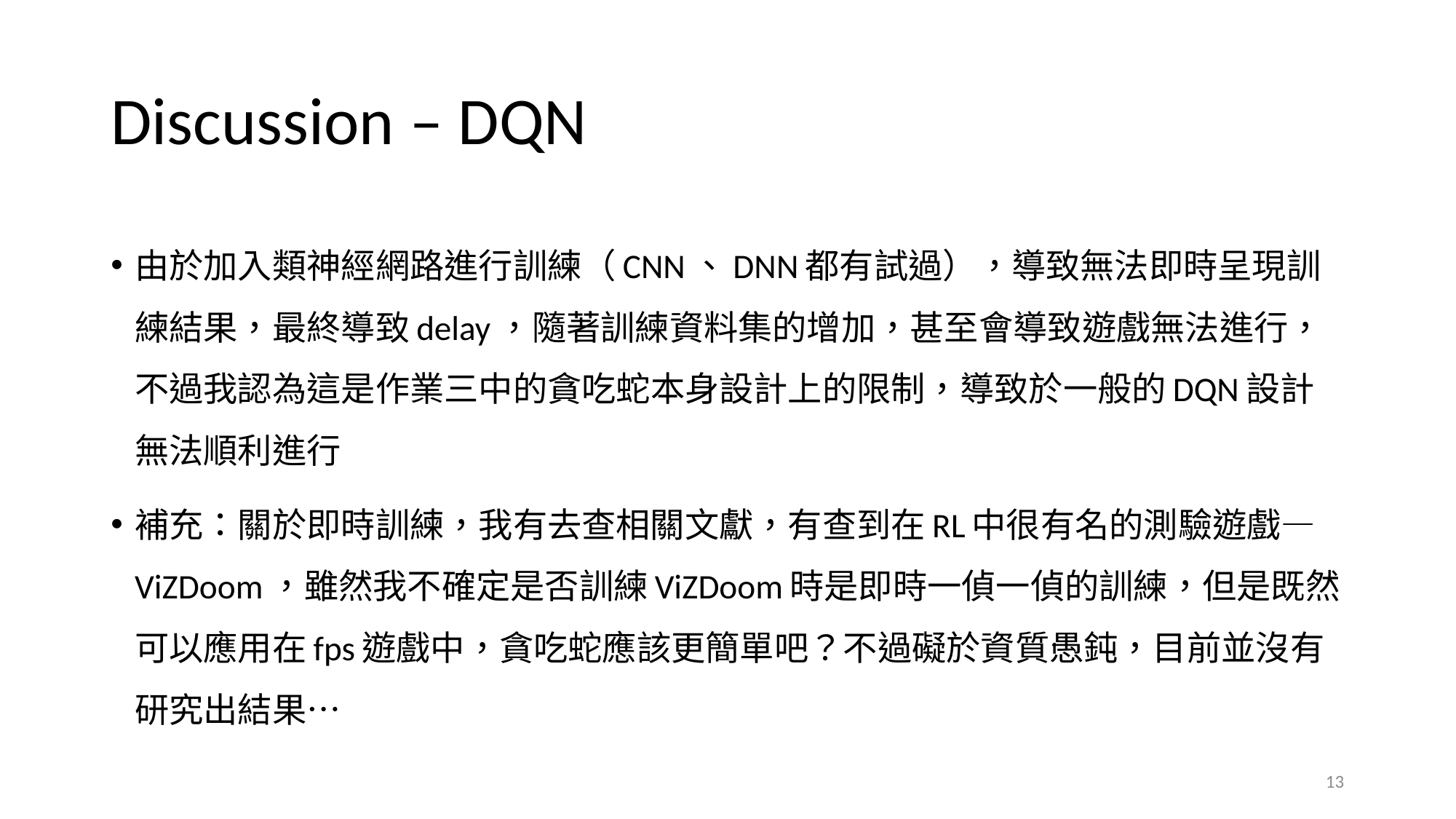

# Discussion – DQN
由於加入類神經網路進行訓練（CNN、DNN都有試過），導致無法即時呈現訓練結果，最終導致delay，隨著訓練資料集的增加，甚至會導致遊戲無法進行，不過我認為這是作業三中的貪吃蛇本身設計上的限制，導致於一般的DQN設計無法順利進行
補充：關於即時訓練，我有去查相關文獻，有查到在RL中很有名的測驗遊戲—ViZDoom，雖然我不確定是否訓練ViZDoom時是即時一偵一偵的訓練，但是既然可以應用在fps遊戲中，貪吃蛇應該更簡單吧？不過礙於資質愚鈍，目前並沒有研究出結果…
13